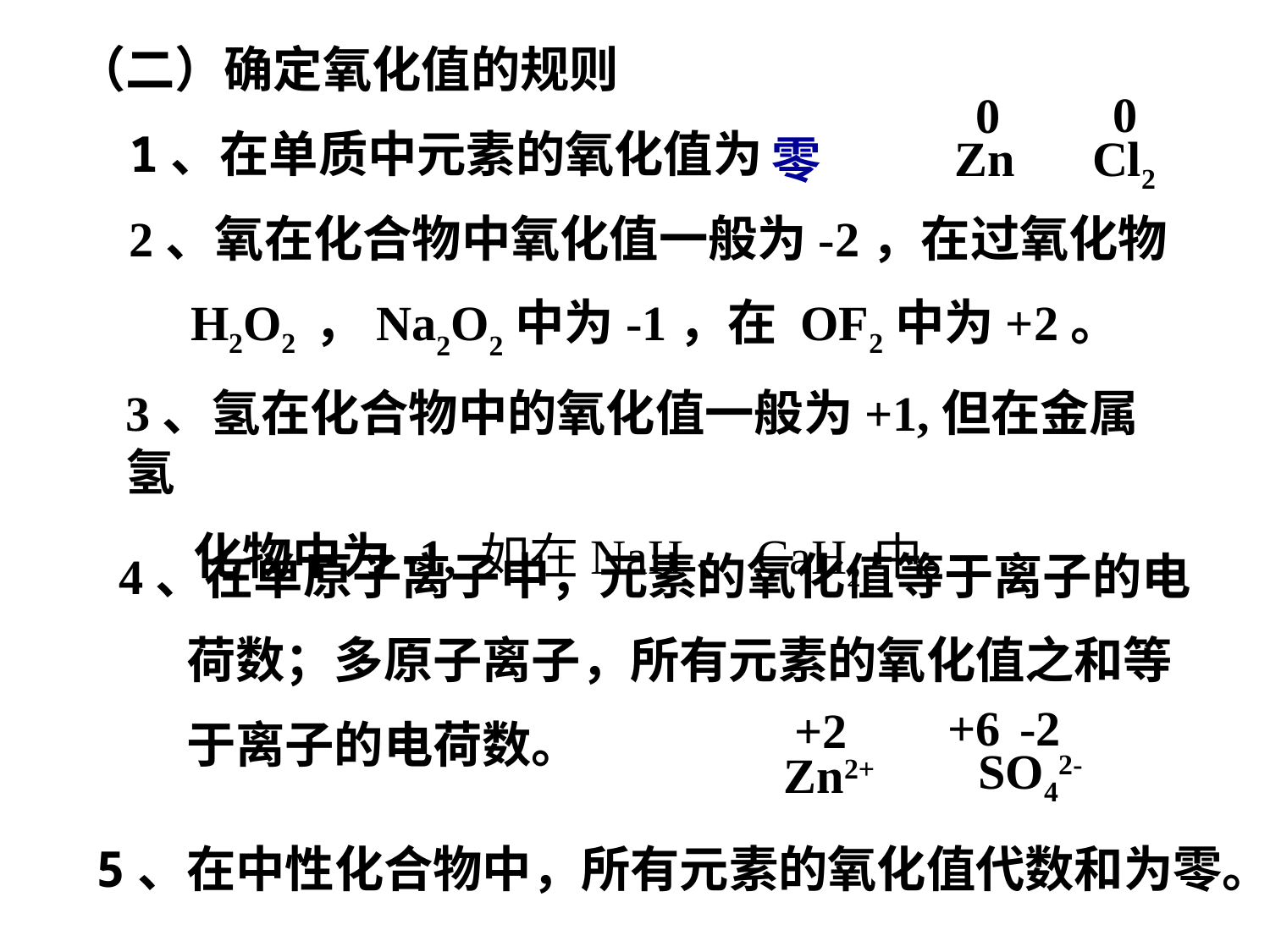

（二）确定氧化值的规则
0
0
1、在单质中元素的氧化值为
Zn
Cl2
零
2、氧在化合物中氧化值一般为-2，在过氧化物
     H2O2 ，Na2O2中为-1，在 OF2中为+2。
3、氢在化合物中的氧化值一般为+1,但在金属氢
     化物中为-1, 如在NaH、CaH2中。
4、在单原子离子中，元素的氧化值等于离子的电
     荷数；多原子离子，所有元素的氧化值之和等
     于离子的电荷数。
+6
-2
+2
SO42-
Zn2+
5、在中性化合物中，所有元素的氧化值代数和为零。